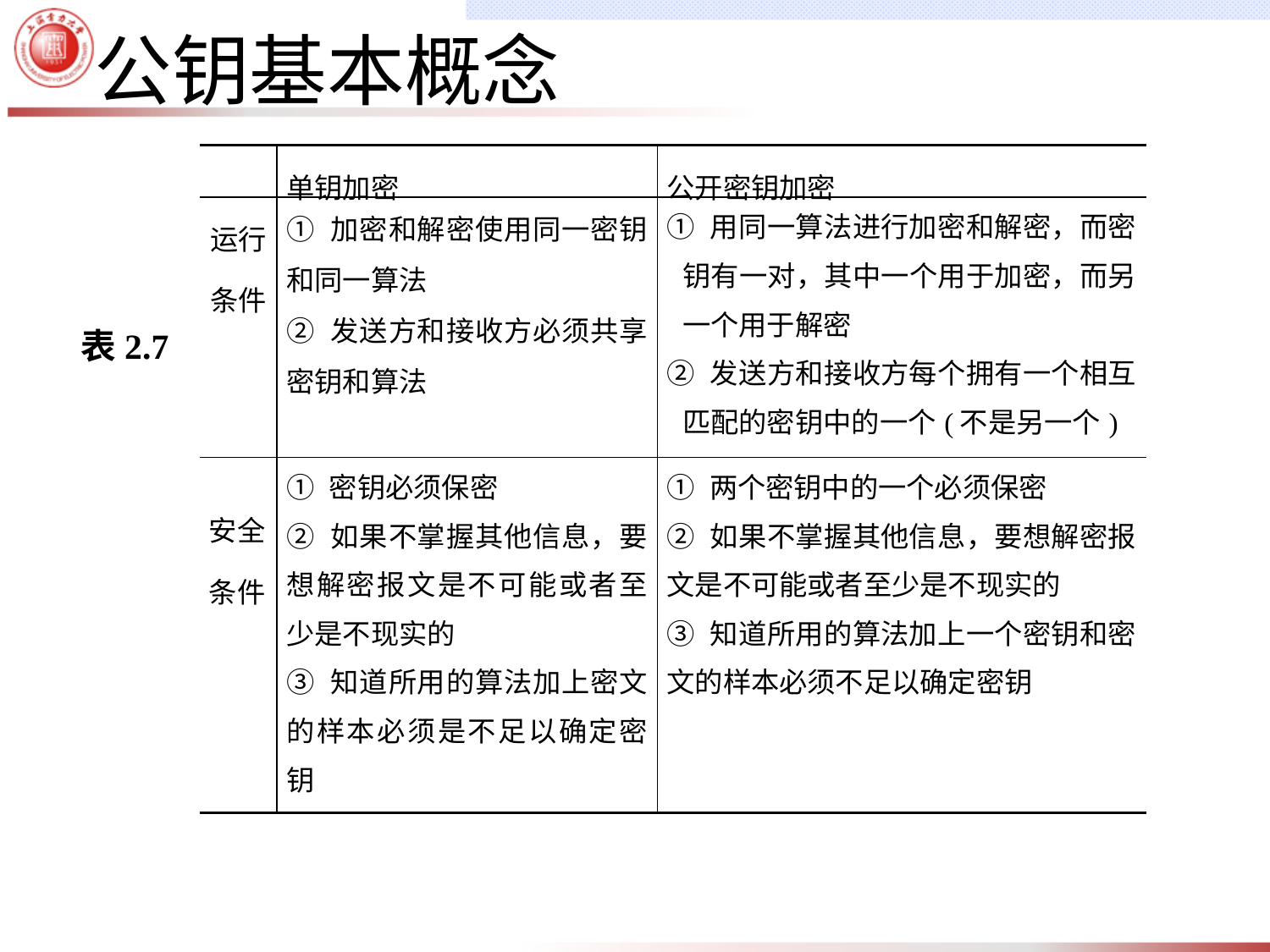

公钥基本概念

|  | 单钥加密 | 公开密钥加密 |
| --- | --- | --- |
| 运行 条件 | ① 加密和解密使用同一密钥和同一算法 ② 发送方和接收方必须共享密钥和算法 | ① 用同一算法进行加密和解密，而密钥有一对，其中一个用于加密，而另一个用于解密 ② 发送方和接收方每个拥有一个相互匹配的密钥中的一个(不是另一个) |
| 安全 条件 | ① 密钥必须保密 ② 如果不掌握其他信息，要想解密报文是不可能或者至少是不现实的 ③ 知道所用的算法加上密文的样本必须是不足以确定密钥 | ① 两个密钥中的一个必须保密 ② 如果不掌握其他信息，要想解密报文是不可能或者至少是不现实的 ③ 知道所用的算法加上一个密钥和密文的样本必须不足以确定密钥 |
表2.7